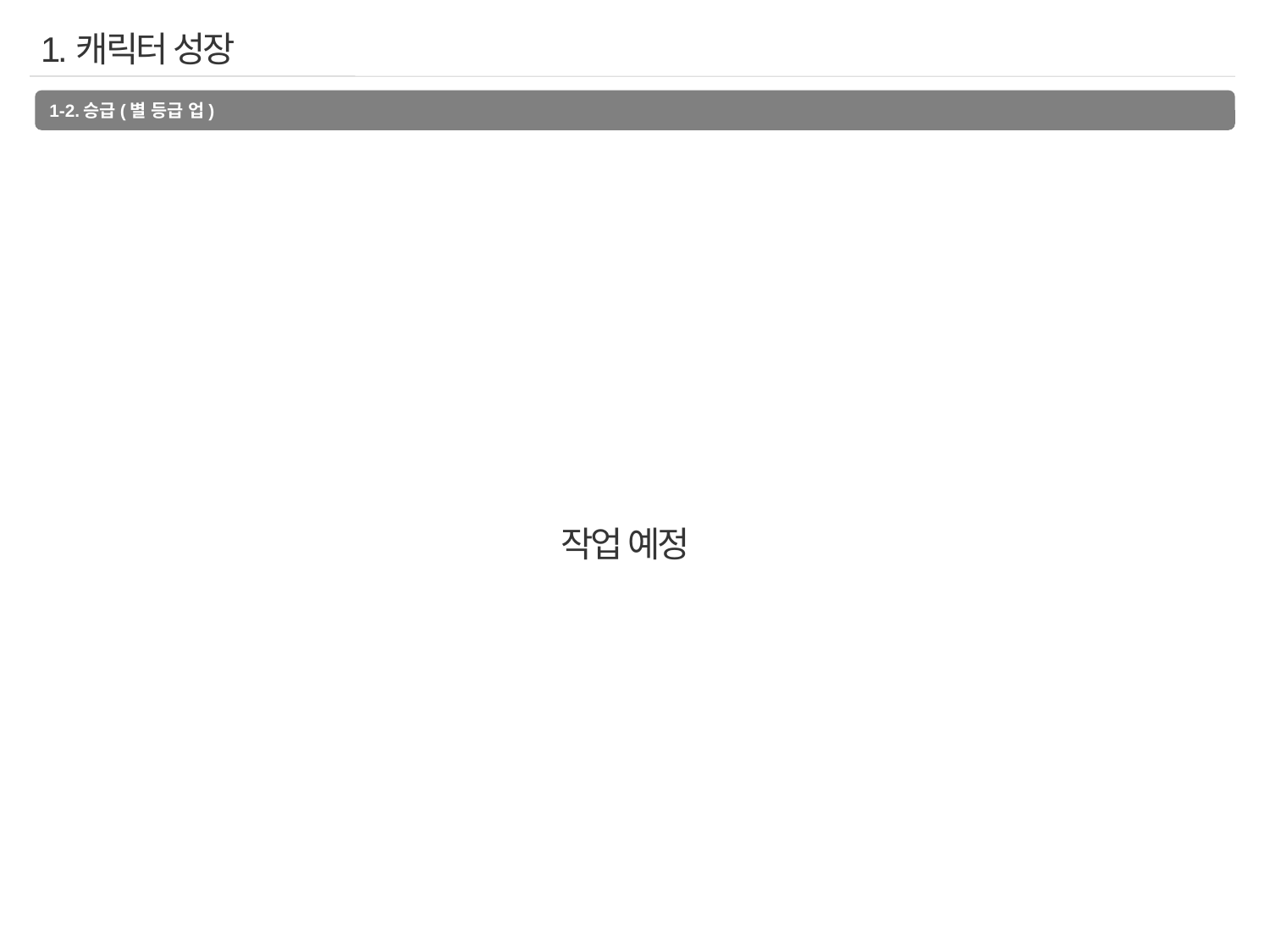

1.캐릭터 성장
1-2.승급(별 등급 업)
작업 예정